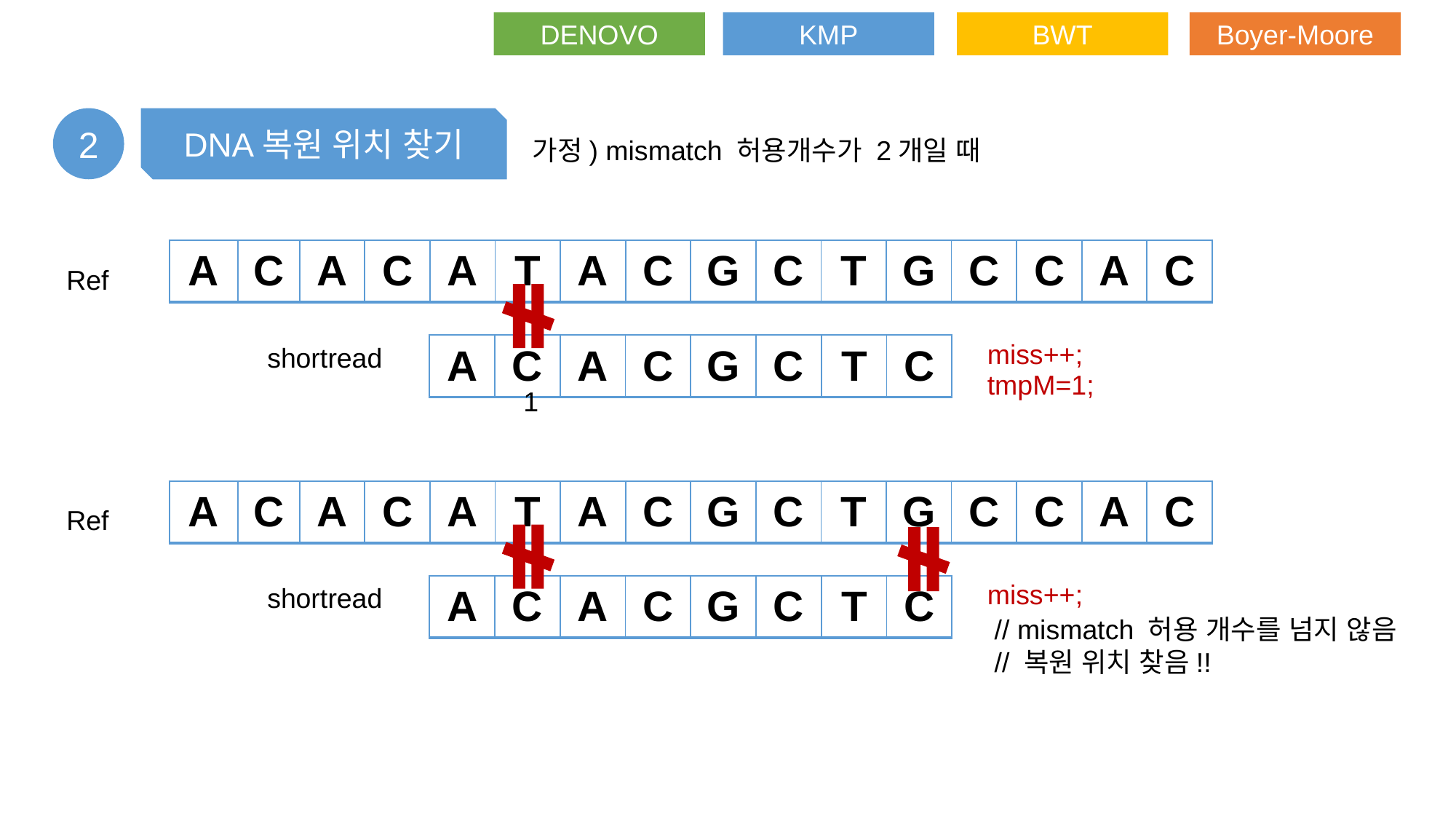

DENOVO
KMP
BWT
Boyer-Moore
2
DNA복원 위치 찾기
가정) mismatch 허용개수가 2개일 때
| A | C | A | C | A | T | A | C | G | C | T | G | C | C | A | C |
| --- | --- | --- | --- | --- | --- | --- | --- | --- | --- | --- | --- | --- | --- | --- | --- |
Ref

miss++;
tmpM=1;
shortread
| A | C | A | C | G | C | T | C |
| --- | --- | --- | --- | --- | --- | --- | --- |
1
| A | C | A | C | A | T | A | C | G | C | T | G | C | C | A | C |
| --- | --- | --- | --- | --- | --- | --- | --- | --- | --- | --- | --- | --- | --- | --- | --- |
Ref

miss++;
shortread
| A | C | A | C | G | C | T | C |
| --- | --- | --- | --- | --- | --- | --- | --- |
// mismatch 허용 개수를 넘지 않음
// 복원 위치 찾음!!